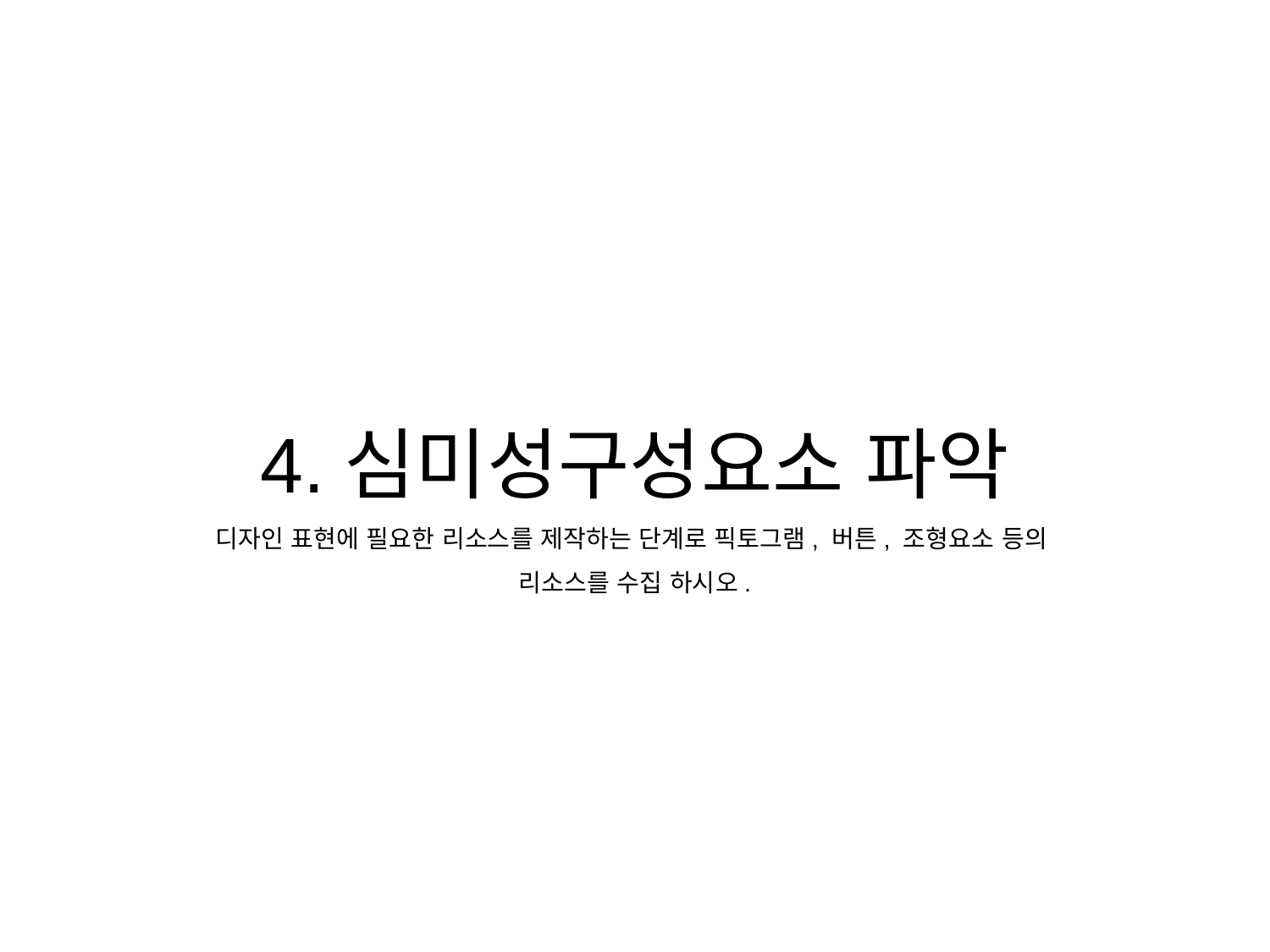

# 4.심미성구성요소 파악 디자인 표현에 필요한 리소스를 제작하는 단계로 픽토그램, 버튼, 조형요소 등의
리소스를 수집 하시오.